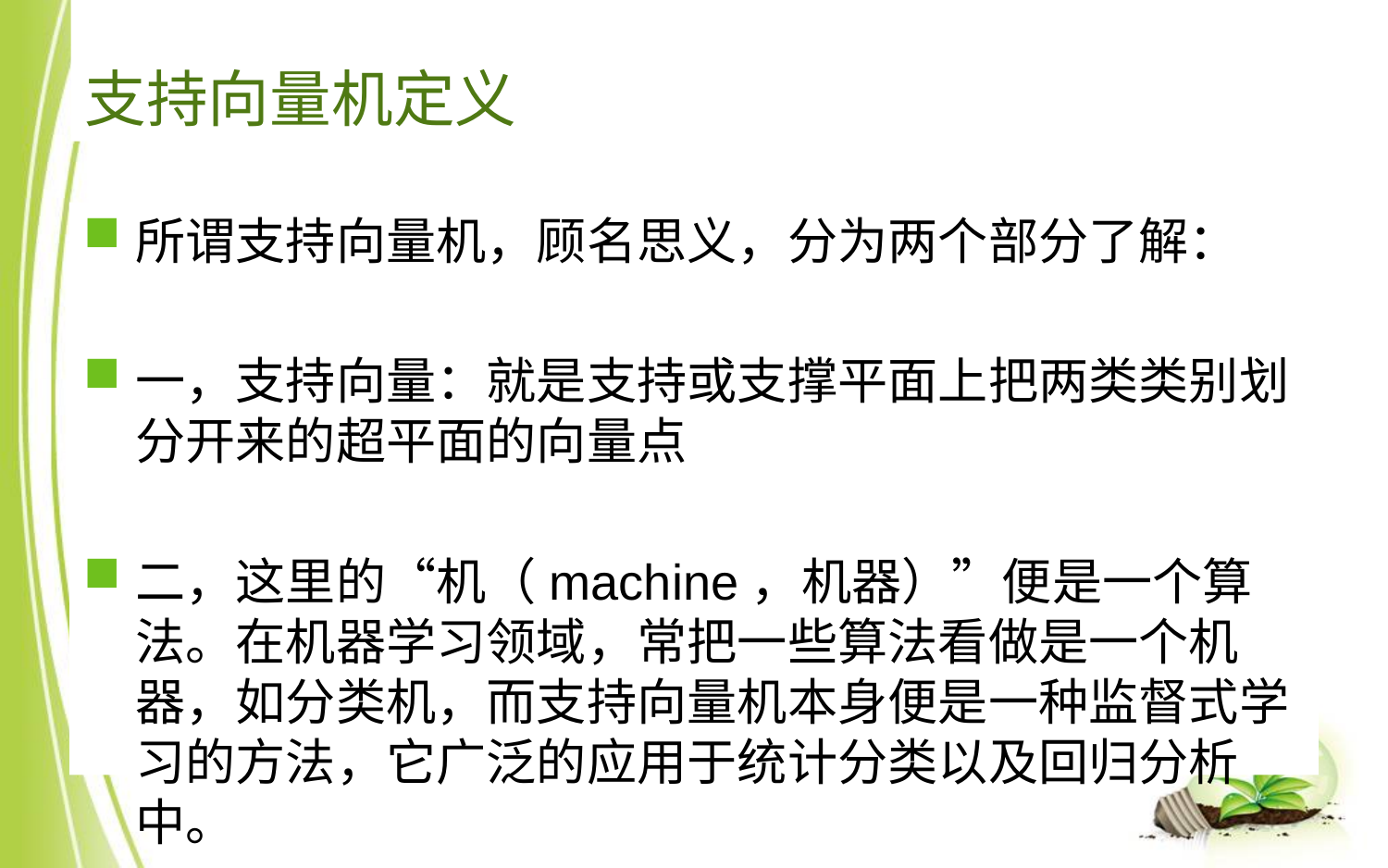

# 支持向量机定义
所谓支持向量机，顾名思义，分为两个部分了解：

一，支持向量：就是支持或支撑平面上把两类类别划分开来的超平面的向量点

二，这里的“机（machine，机器）”便是一个算法。在机器学习领域，常把一些算法看做是一个机器，如分类机，而支持向量机本身便是一种监督式学习的方法，它广泛的应用于统计分类以及回归分析中。